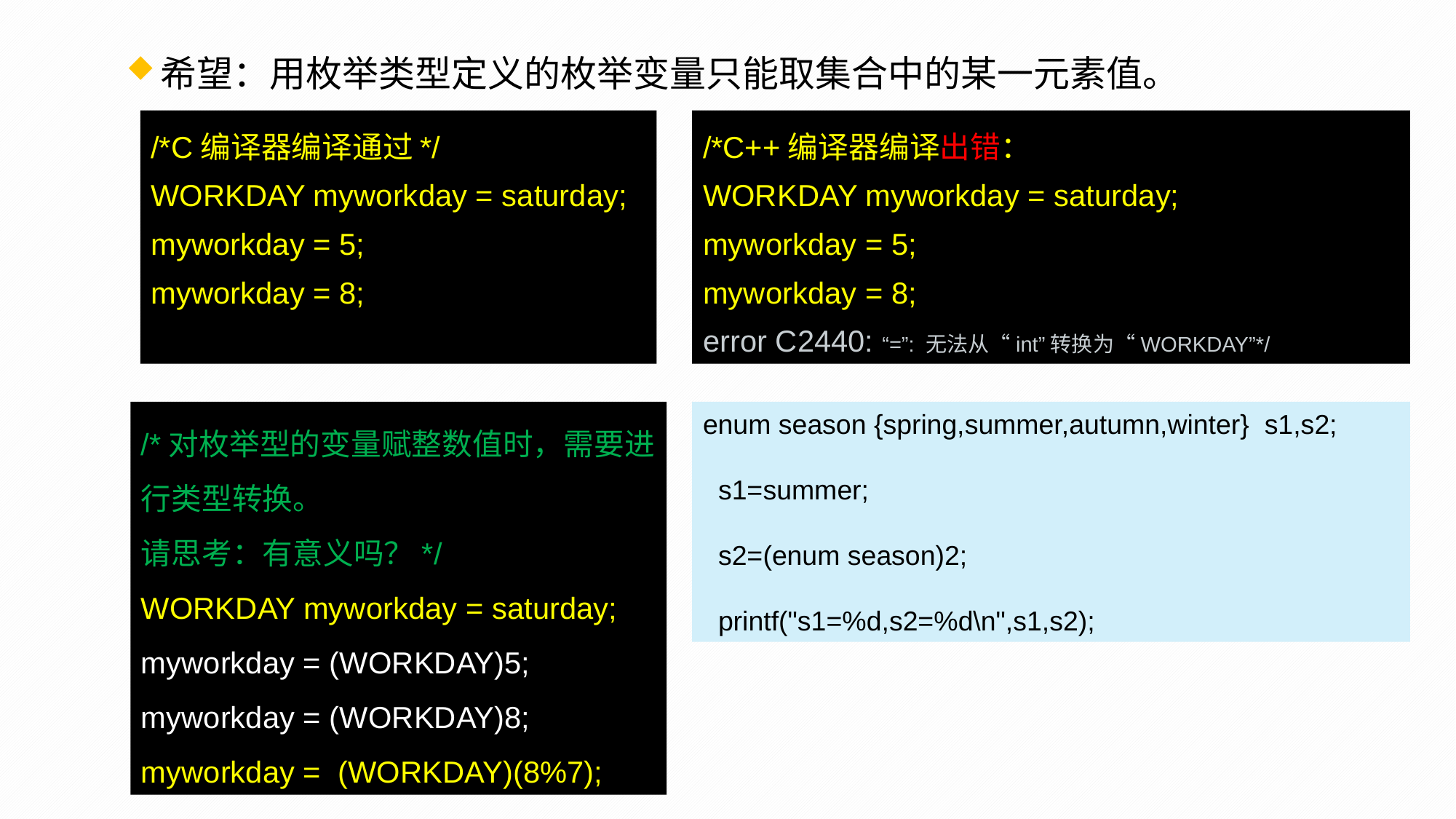

希望：用枚举类型定义的枚举变量只能取集合中的某一元素值。
/*C编译器编译通过*/
WORKDAY myworkday = saturday;
myworkday = 5;
myworkday = 8;

/*C++编译器编译出错：
WORKDAY myworkday = saturday;
myworkday = 5;
myworkday = 8;
error C2440: “=”: 无法从“int”转换为“WORKDAY”*/
/*对枚举型的变量赋整数值时，需要进行类型转换。
请思考：有意义吗？*/
WORKDAY myworkday = saturday;
myworkday = (WORKDAY)5;
myworkday = (WORKDAY)8;
myworkday =  (WORKDAY)(8%7);
enum season {spring,summer,autumn,winter}  s1,s2;

  s1=summer;

  s2=(enum season)2;

  printf("s1=%d,s2=%d\n",s1,s2);